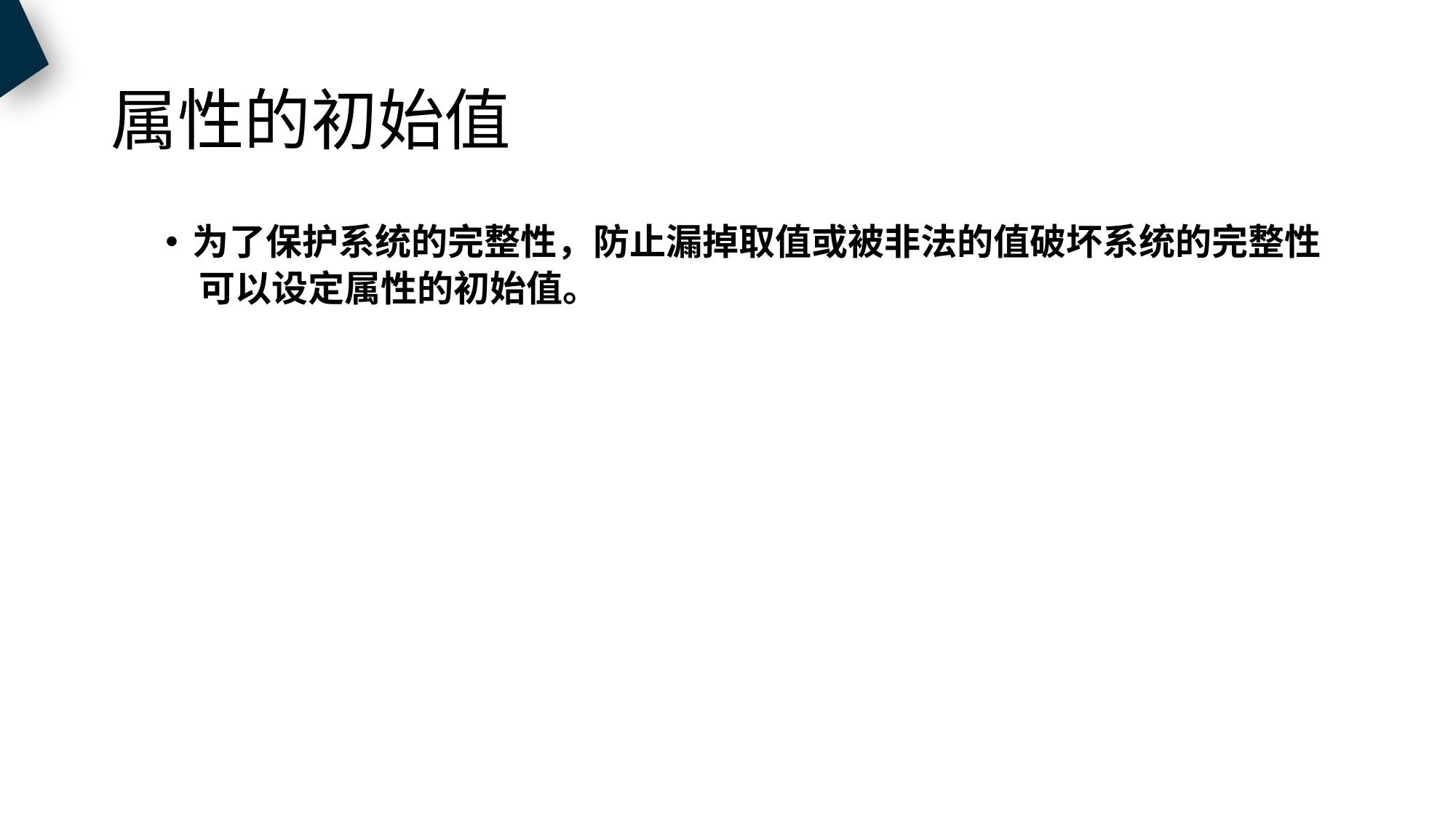

# 属性的初始值
为了保护系统的完整性，防止漏掉取值或被非法的值破坏系统的完整性
   可以设定属性的初始值。